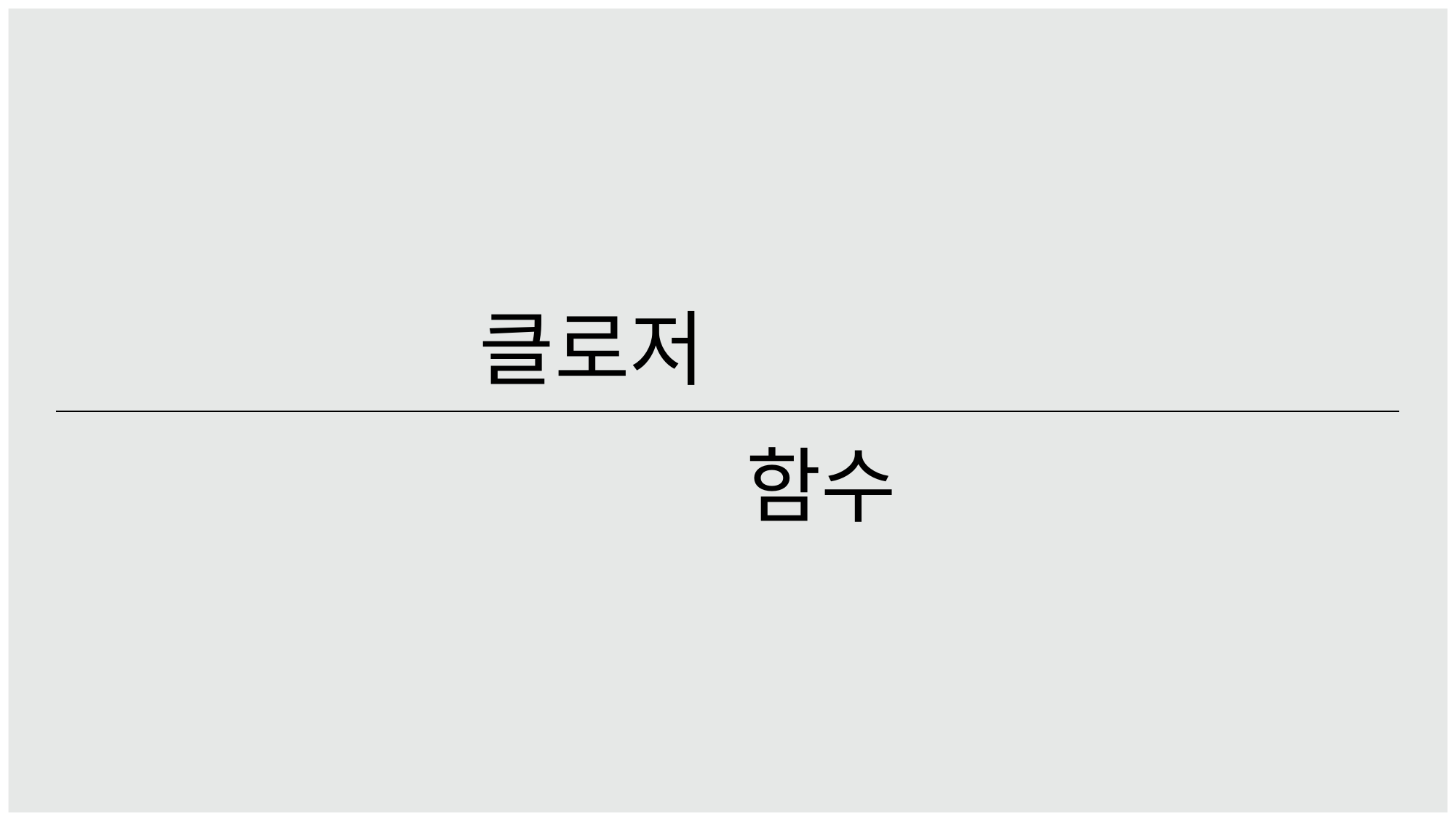

YOUR TITLE HERE
Ver. 01
클로저
함수